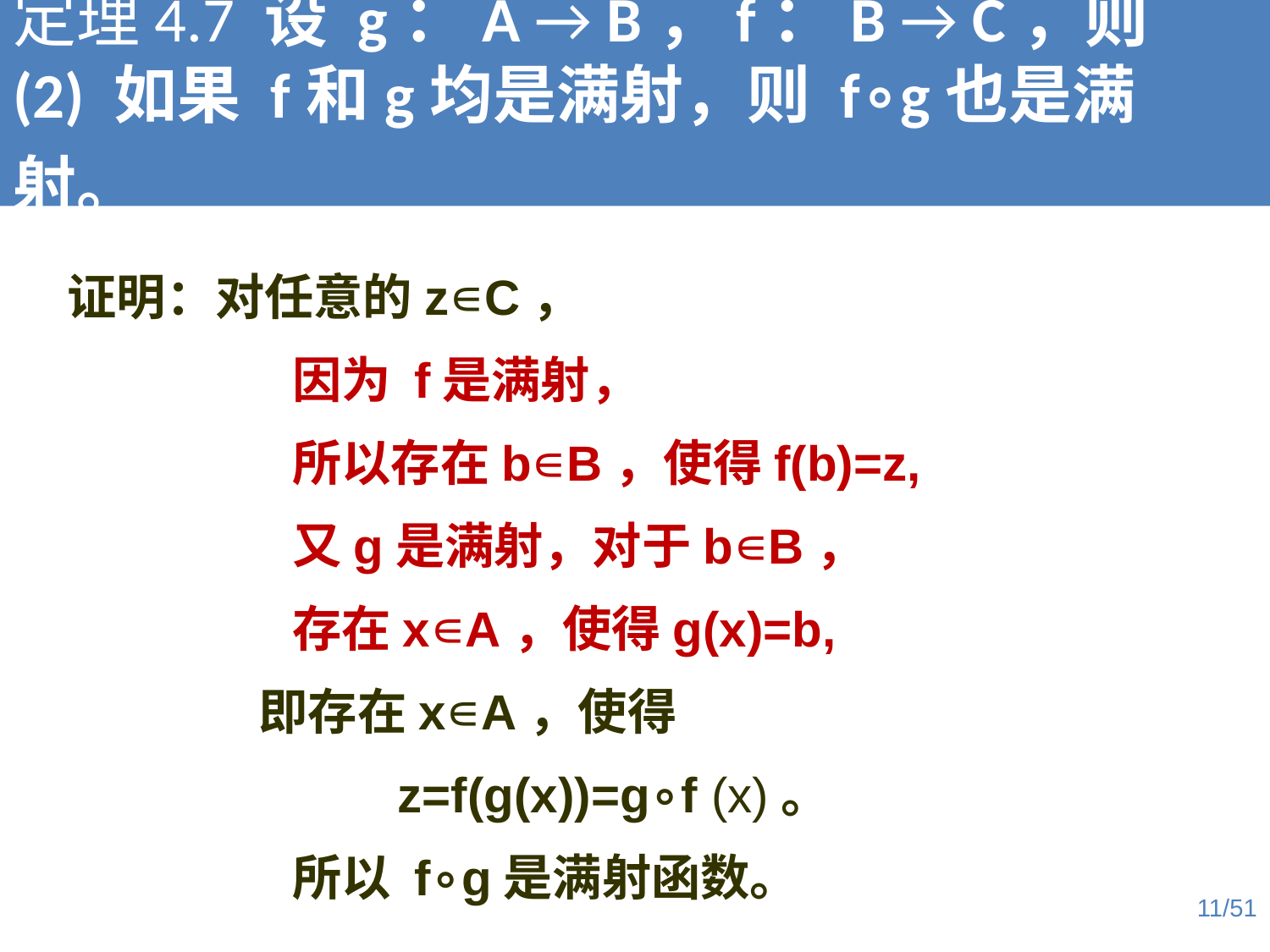

定理4.7 设 g：A → B，f：B → C，则
(2) 如果 f和g均是满射，则 f∘g也是满射。
证明：对任意的z∊C，
                   因为 f是满射，
                   所以存在b∊B，使得f(b)=z,
                   又g是满射，对于b∊B，
                   存在x∊A，使得g(x)=b,
                即存在x∊A，使得
                        z=f(g(x))=g∘f (x)。
                   所以 f∘g是满射函数。
11/51